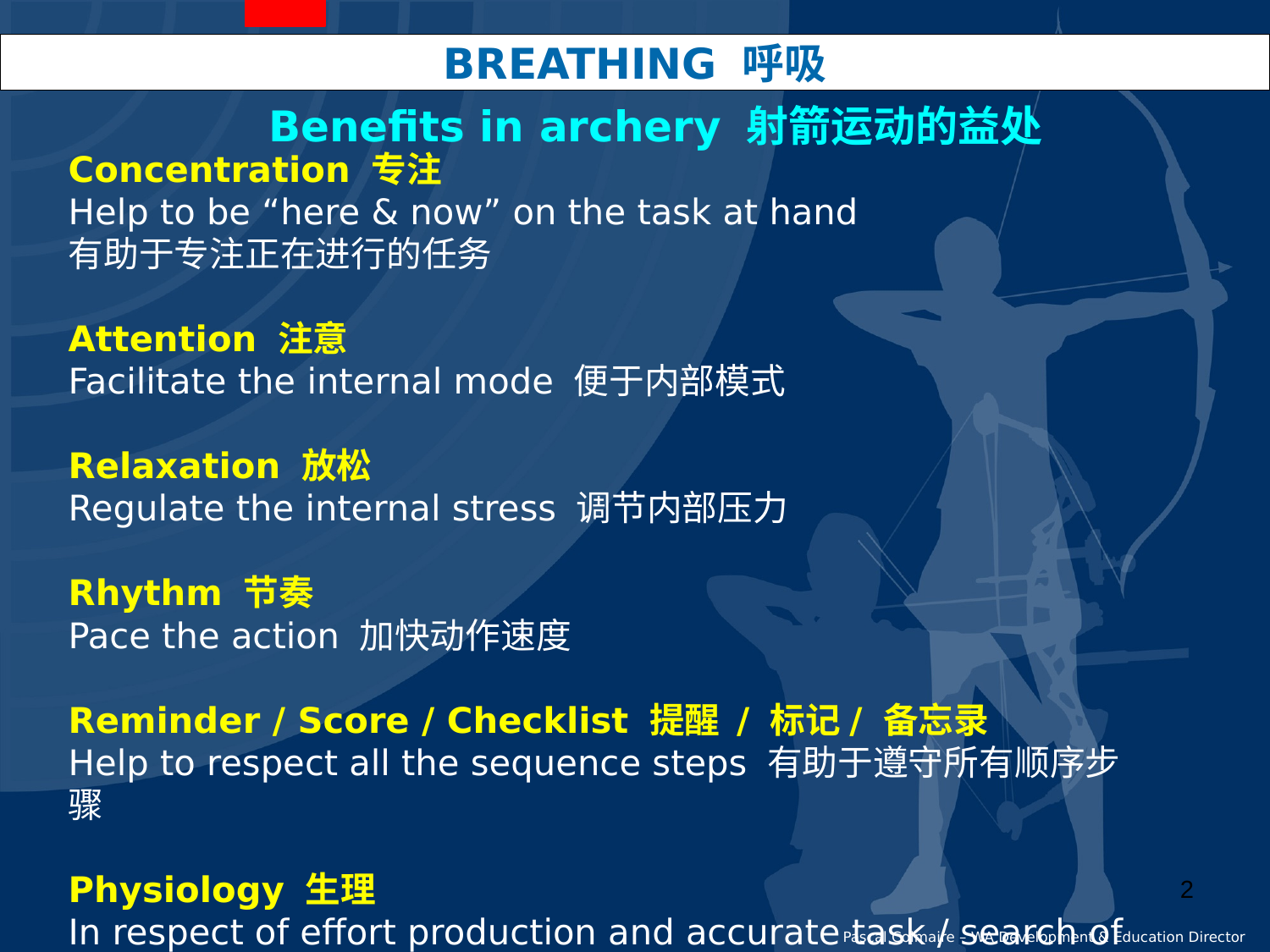

BREATHING 呼吸
Benefits in archery 射箭运动的益处
Concentration 专注
Help to be “here & now” on the task at hand
有助于专注正在进行的任务

Attention 注意
Facilitate the internal mode 便于内部模式

Relaxation 放松
Regulate the internal stress 调节内部压力

Rhythm 节奏
Pace the action 加快动作速度

Reminder / Score / Checklist 提醒 / 标记/ 备忘录
Help to respect all the sequence steps 有助于遵守所有顺序步骤

Physiology 生理
In respect of effort production and accurate task / search of stability 运动成绩和任务完成精确度的稳定性

2
Pascal Colmaire – WA Development & Education Director